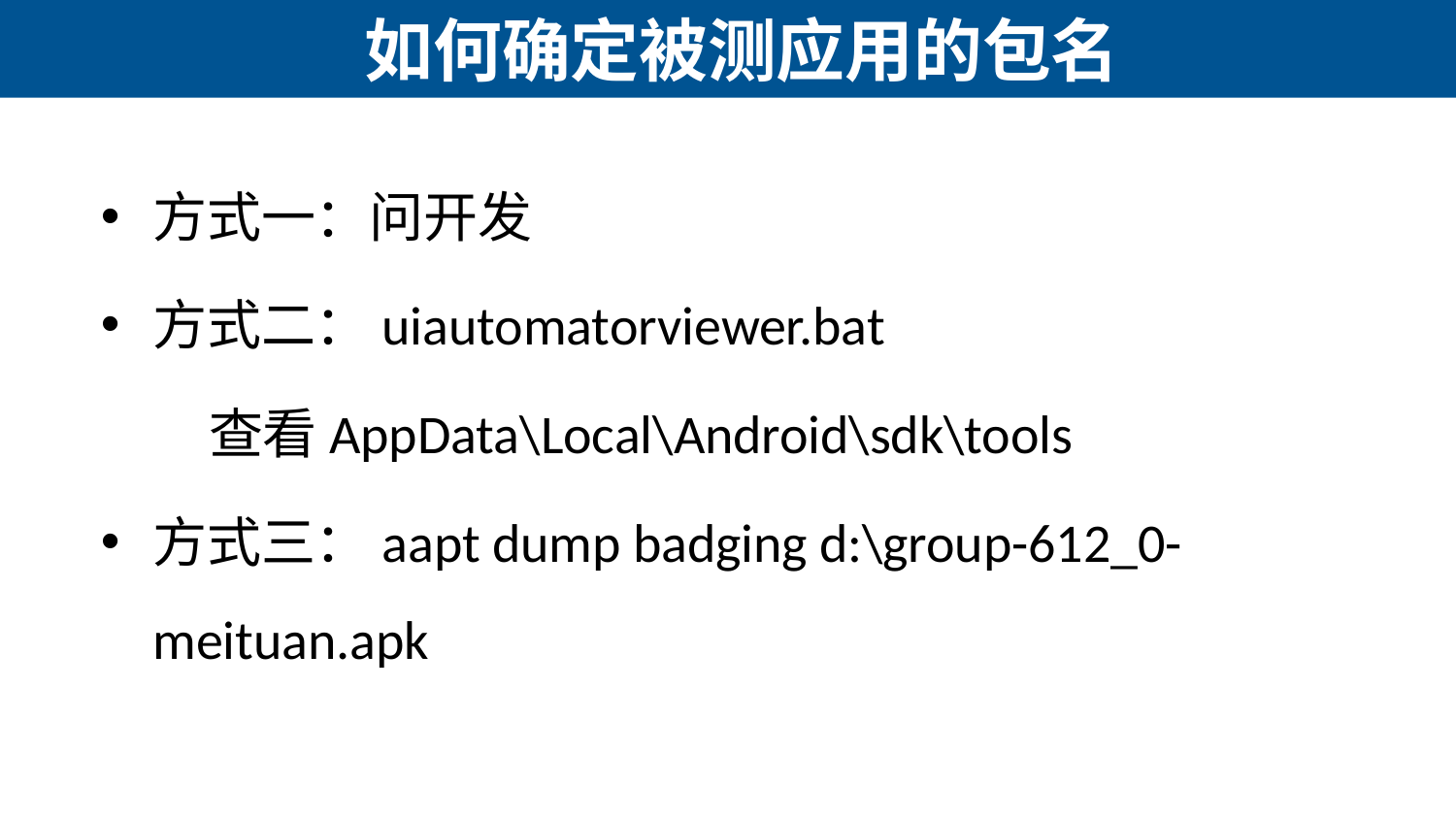

# 如何确定被测应用的包名
方式一：问开发
方式二：uiautomatorviewer.bat
　　查看AppData\Local\Android\sdk\tools
方式三：aapt dump badging d:\group-612_0-meituan.apk